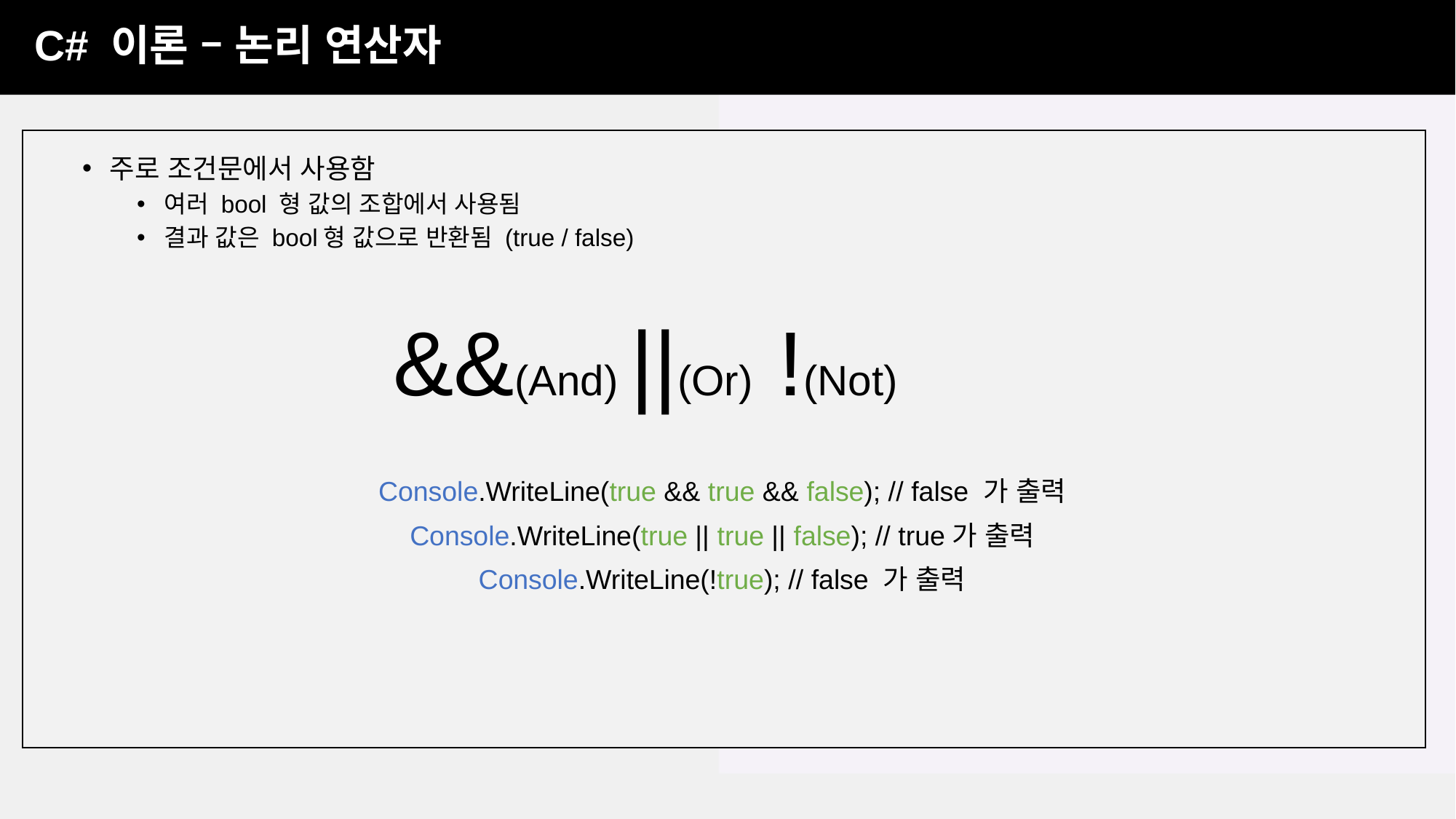

C# 이론 – 논리 연산자
주로 조건문에서 사용함
여러 bool 형 값의 조합에서 사용됨
결과 값은 bool형 값으로 반환됨 (true / false)

&&(And) ||(Or) !(Not)
Console.WriteLine(true && true && false); // false 가 출력
Console.WriteLine(true || true || false); // true가 출력
Console.WriteLine(!true); // false 가 출력